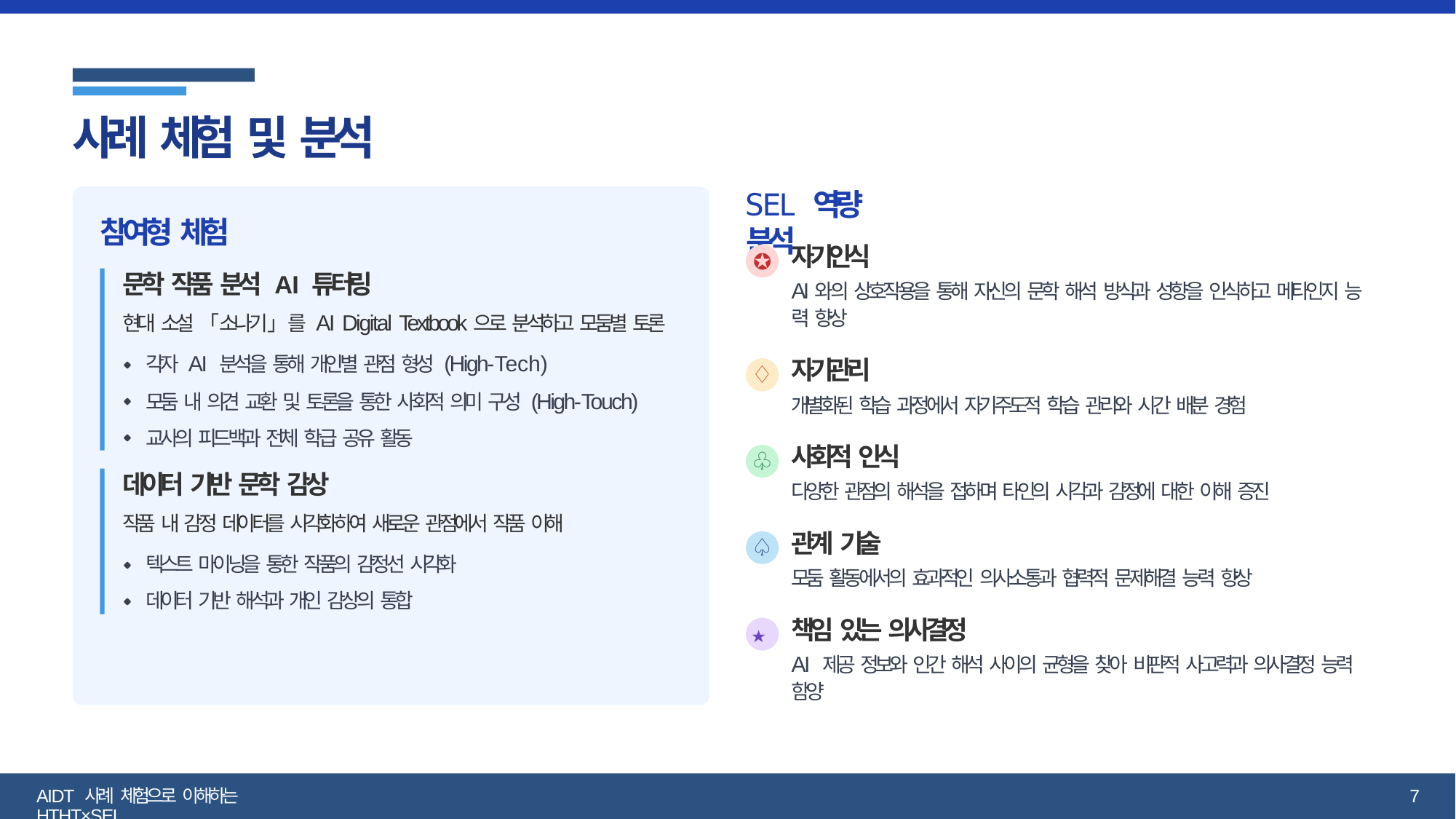

# 사례 체험 및 분석
SEL 역량 분석

참여형 체험
자기인식
AI와의 상호작용을 통해 자신의 문학 해석 방식과 성향을 인식하고 메타인지 능 력 향상

✪
문학 작품 분석 AI 튜터링
현대 소설 「소나기」를 AI Digital Textbook으로 분석하고 모둠별 토론
각자 AI 분석을 통해 개인별 관점 형성 (High-Tech)
모둠 내 의견 교환 및 토론을 통한 사회적 의미 구성 (High-Touch) 교사의 피드백과 전체 학급 공유 활동
자기관리
개별화된 학습 과정에서 자기주도적 학습 관리와 시간 배분 경험
♢

사회적 인식
다양한 관점의 해석을 접하며 타인의 시각과 감정에 대한 이해 증진
♧

데이터 기반 문학 감상
작품 내 감정 데이터를 시각화하여 새로운 관점에서 작품 이해
관계 기술
모둠 활동에서의 효과적인 의사소통과 협력적 문제해결 능력 향상
♤

텍스트 마이닝을 통한 작품의 감정선 시각화
데이터 기반 해석과 개인 감상의 통합
책임 있는 의사결정
AI 제공 정보와 인간 해석 사이의 균형을 찾아 비판적 사고력과 의사결정 능력 함양
★

AIDT 사례 체험으로 이해하는 HTHT×SEL
7